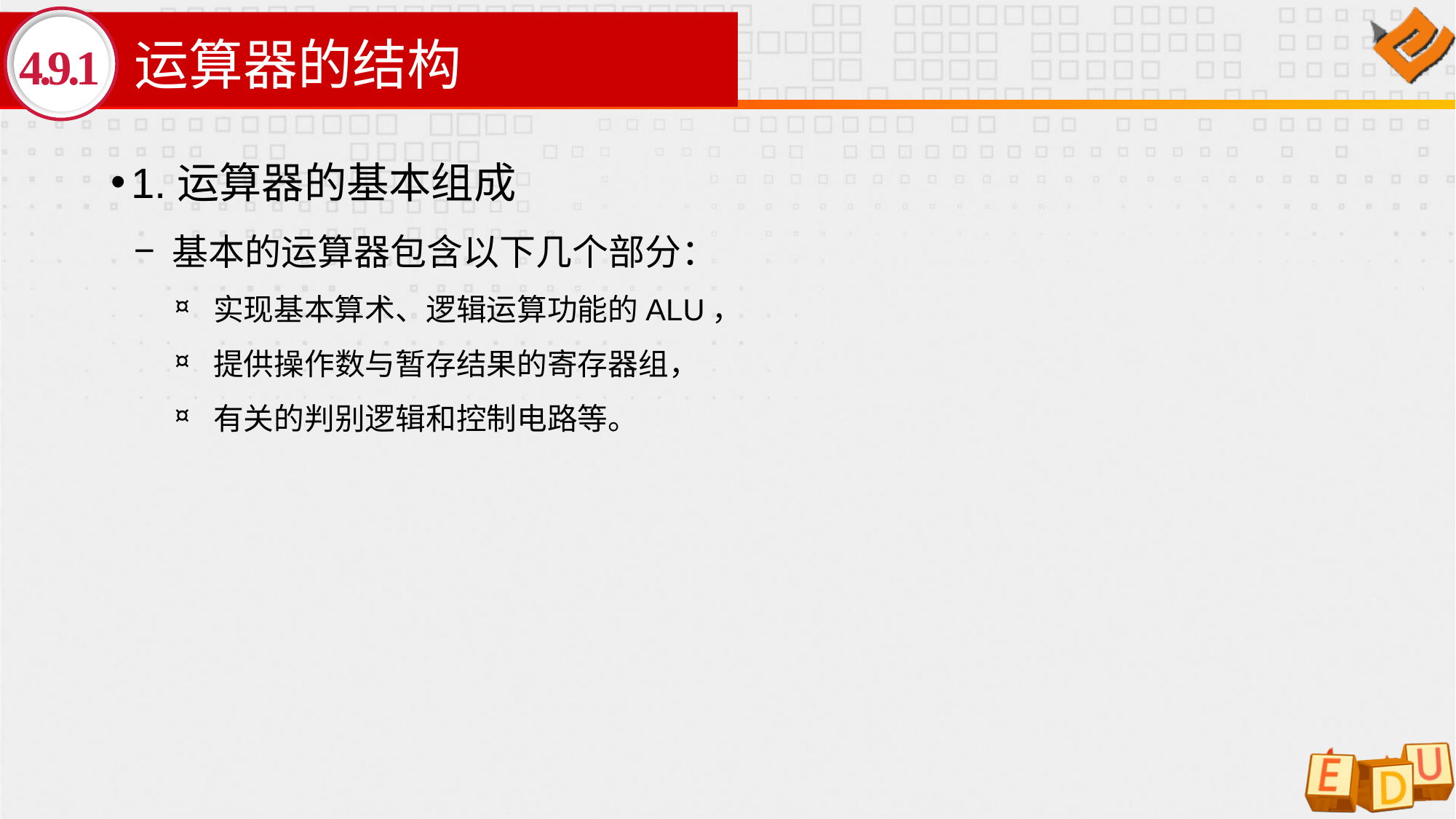

# 运算器的结构
4.9.1
1.运算器的基本组成
基本的运算器包含以下几个部分：
实现基本算术、逻辑运算功能的ALU，
提供操作数与暂存结果的寄存器组，
有关的判别逻辑和控制电路等。